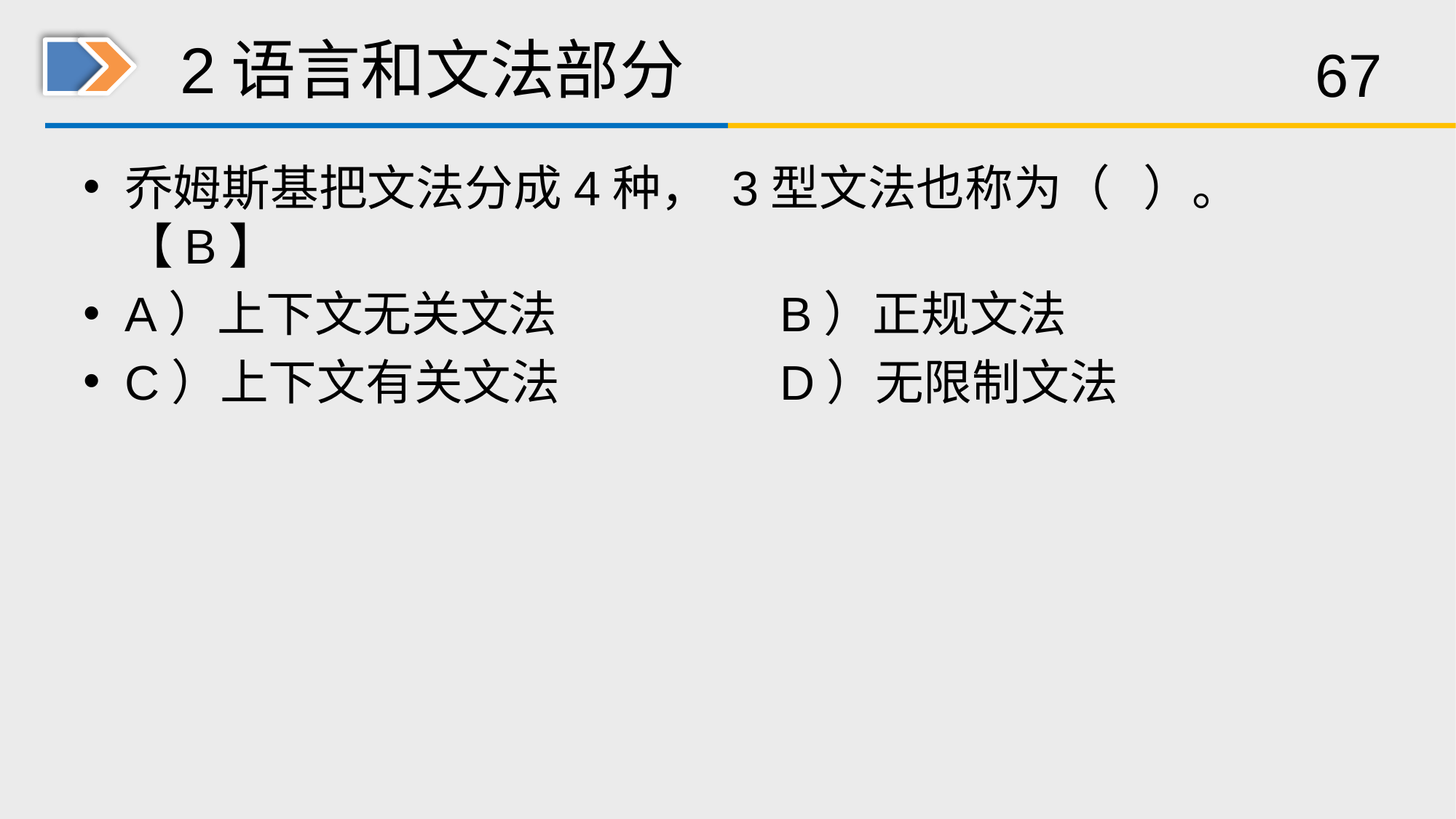

# 2语言和文法部分
67
乔姆斯基把文法分成4种， 3型文法也称为（   ）。【B】
A）上下文无关文法   		B）正规文法
C）上下文有关文法   		D）无限制文法